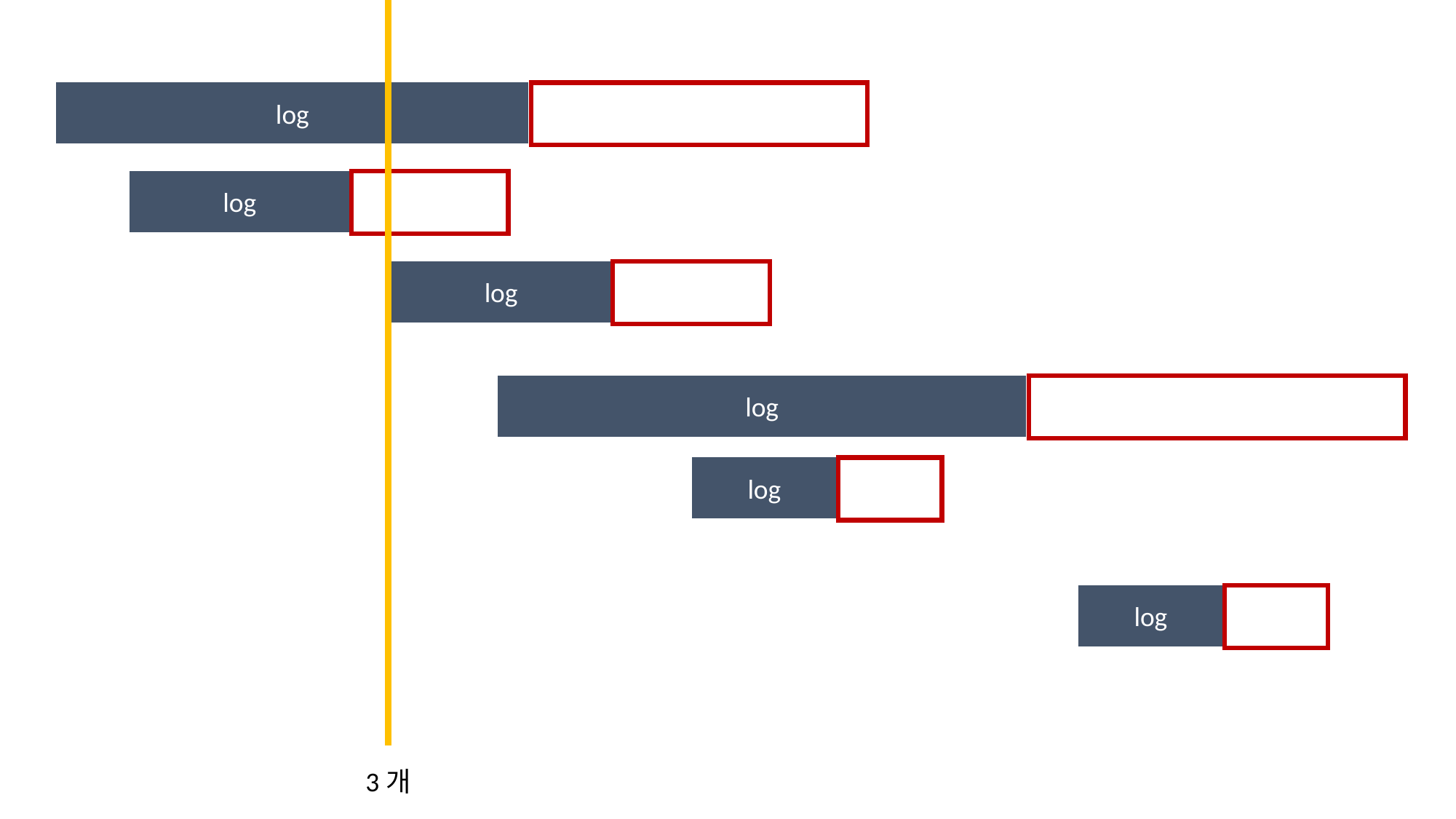

3개
log

log

log

log

log

log